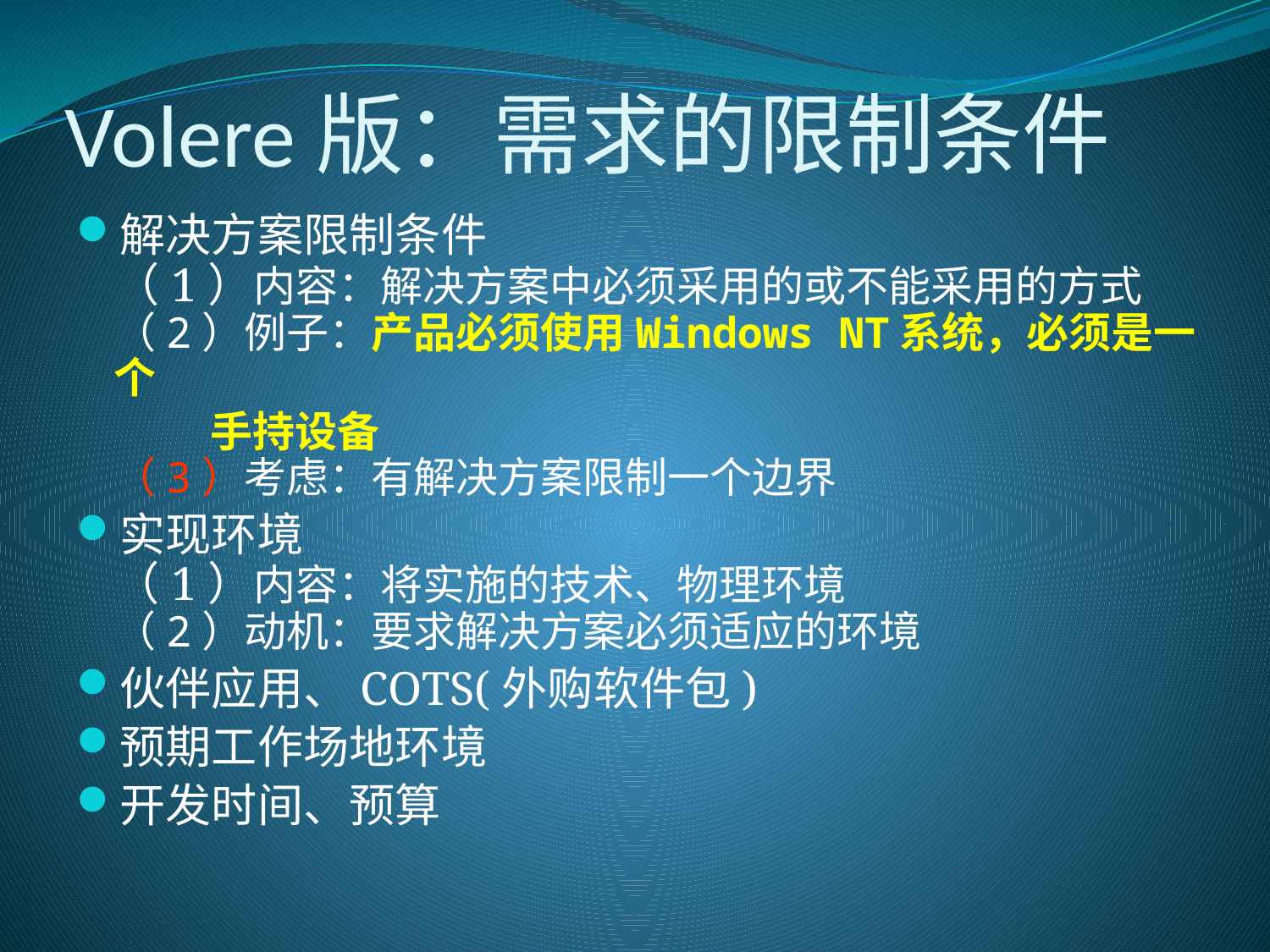

# Volere版：需求的限制条件
解决方案限制条件
（1）内容：解决方案中必须采用的或不能采用的方式
（2）例子：产品必须使用Windows NT系统，必须是一个
             手持设备
（3）考虑：有解决方案限制一个边界
实现环境
（1）内容：将实施的技术、物理环境
（2）动机：要求解决方案必须适应的环境
伙伴应用、COTS(外购软件包)
预期工作场地环境
开发时间、预算